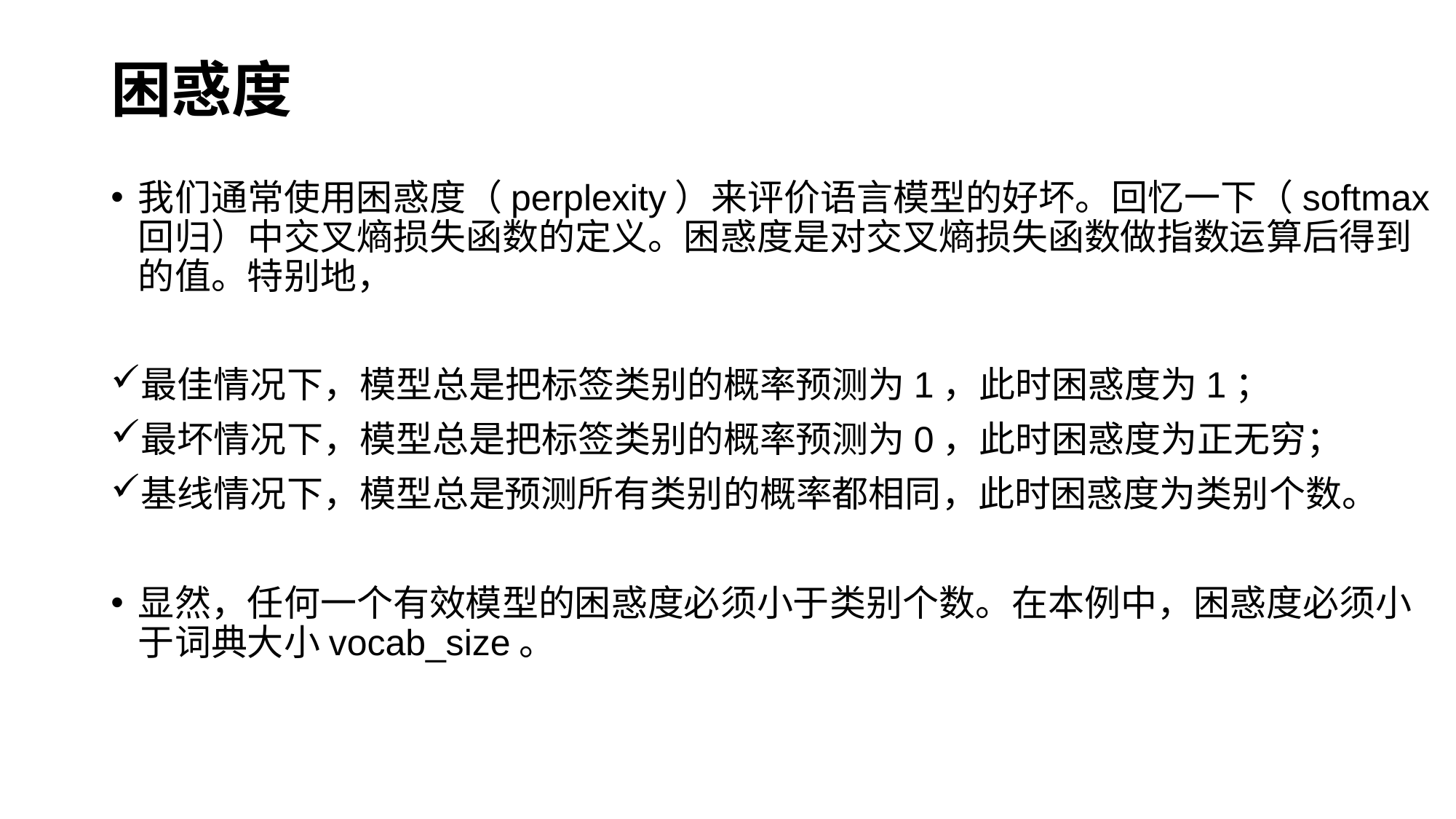

# 困惑度
我们通常使用困惑度（perplexity）来评价语言模型的好坏。回忆一下（softmax回归）中交叉熵损失函数的定义。困惑度是对交叉熵损失函数做指数运算后得到的值。特别地，

最佳情况下，模型总是把标签类别的概率预测为1，此时困惑度为1；
最坏情况下，模型总是把标签类别的概率预测为0，此时困惑度为正无穷；
基线情况下，模型总是预测所有类别的概率都相同，此时困惑度为类别个数。

显然，任何一个有效模型的困惑度必须小于类别个数。在本例中，困惑度必须小于词典大小vocab_size。